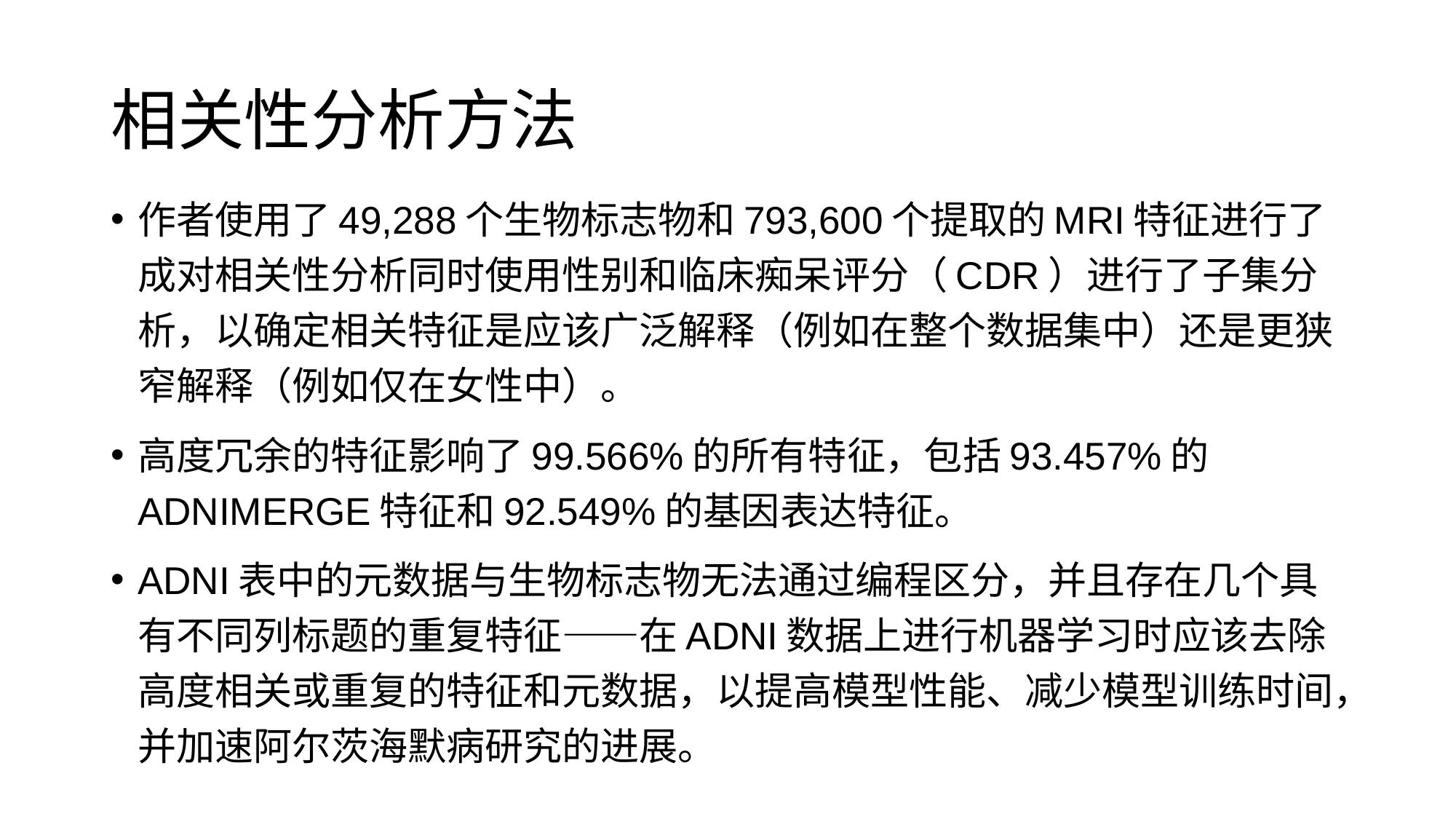

# 相关性分析方法
作者使用了49,288个生物标志物和793,600个提取的MRI特征进行了成对相关性分析同时使用性别和临床痴呆评分（CDR）进行了子集分析，以确定相关特征是应该广泛解释（例如在整个数据集中）还是更狭窄解释（例如仅在女性中）。
高度冗余的特征影响了99.566%的所有特征，包括93.457%的ADNIMERGE特征和92.549%的基因表达特征。
ADNI表中的元数据与生物标志物无法通过编程区分，并且存在几个具有不同列标题的重复特征——在ADNI数据上进行机器学习时应该去除高度相关或重复的特征和元数据，以提高模型性能、减少模型训练时间，并加速阿尔茨海默病研究的进展。